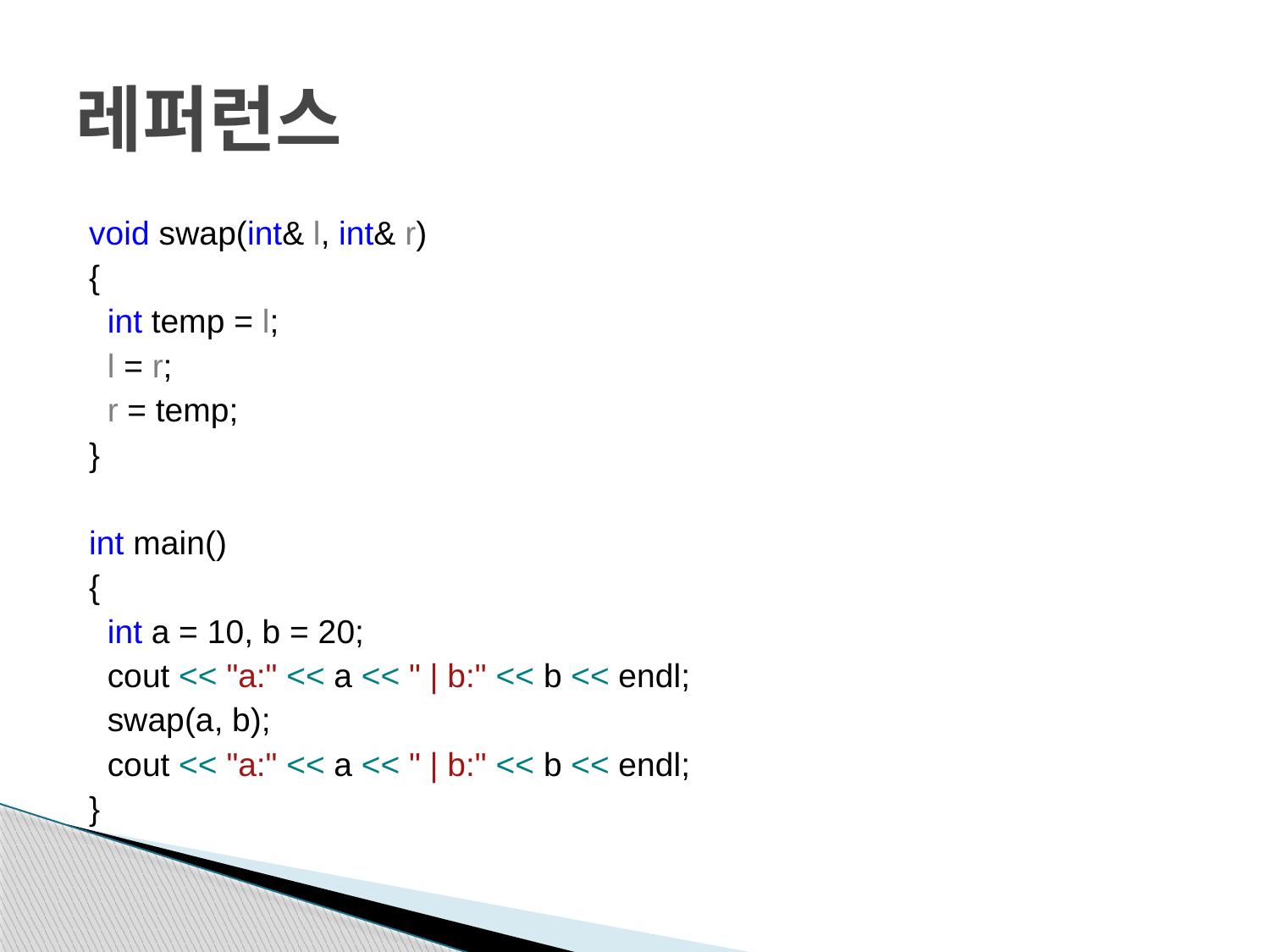

# 레퍼런스
void swap(int& l, int& r)
{
  int temp = l;
  l = r;
  r = temp;
}

int main()
{
  int a = 10, b = 20;
  cout << "a:" << a << " | b:" << b << endl;
  swap(a, b);
  cout << "a:" << a << " | b:" << b << endl;
}